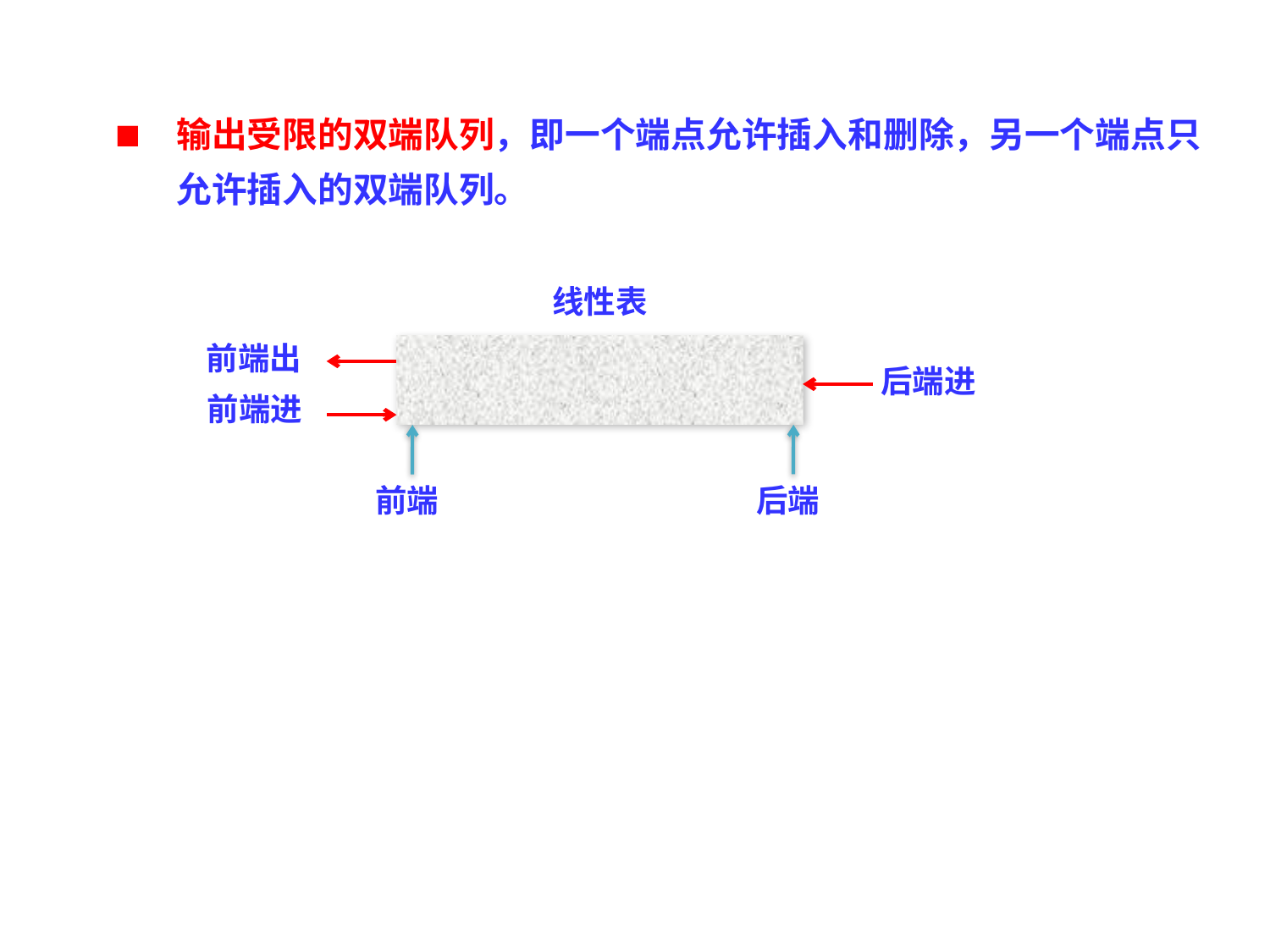

输出受限的双端队列，即一个端点允许插入和删除，另一个端点只允许插入的双端队列。
线性表
前端出

后端进
前端进
后端
前端